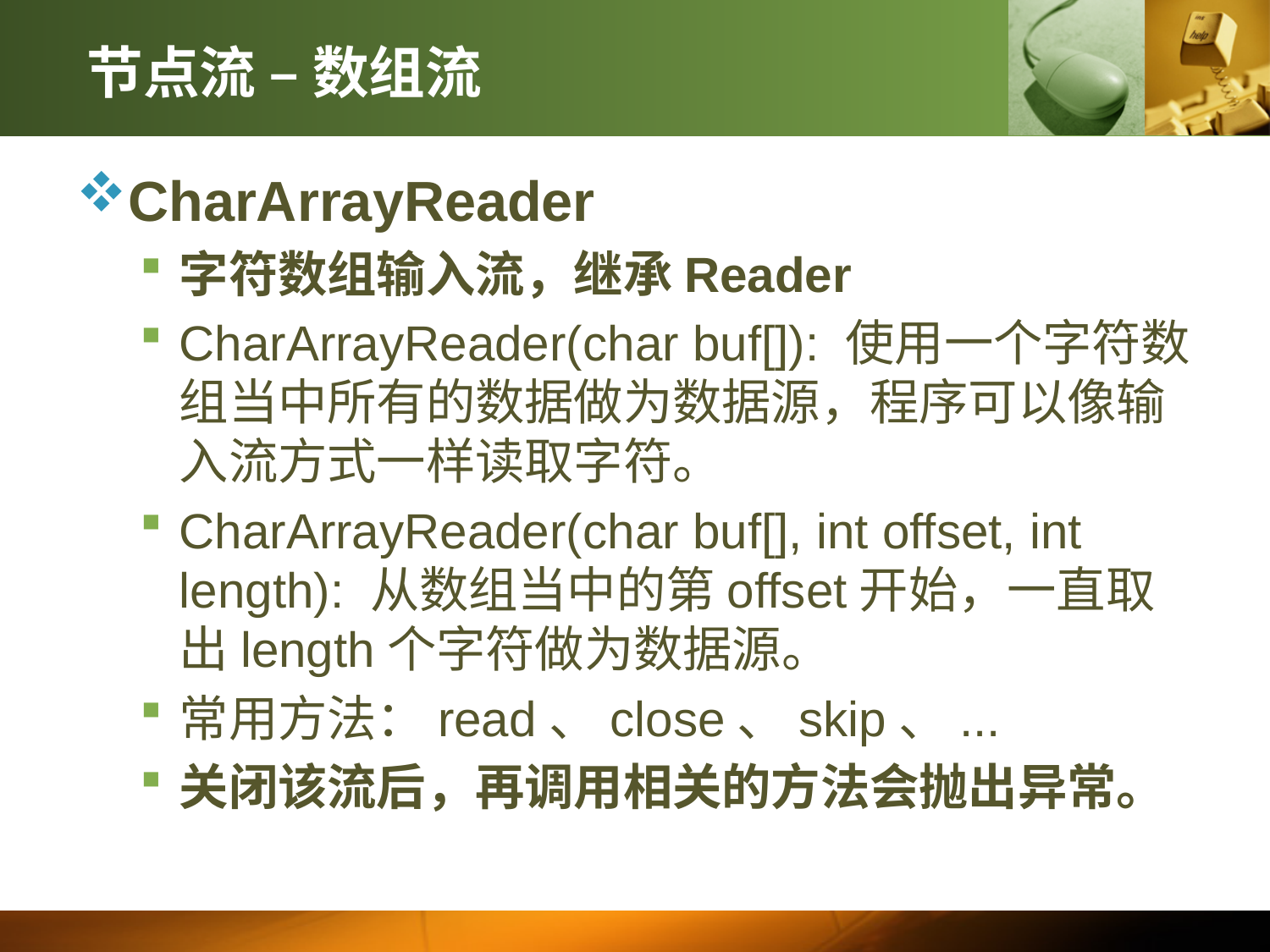

# 节点流 – 数组流
CharArrayReader
字符数组输入流，继承Reader
CharArrayReader(char buf[]): 使用一个字符数组当中所有的数据做为数据源，程序可以像输入流方式一样读取字符。
CharArrayReader(char buf[], int offset, int length): 从数组当中的第offset开始，一直取出length个字符做为数据源。
常用方法：read、close、skip、...
关闭该流后，再调用相关的方法会抛出异常。